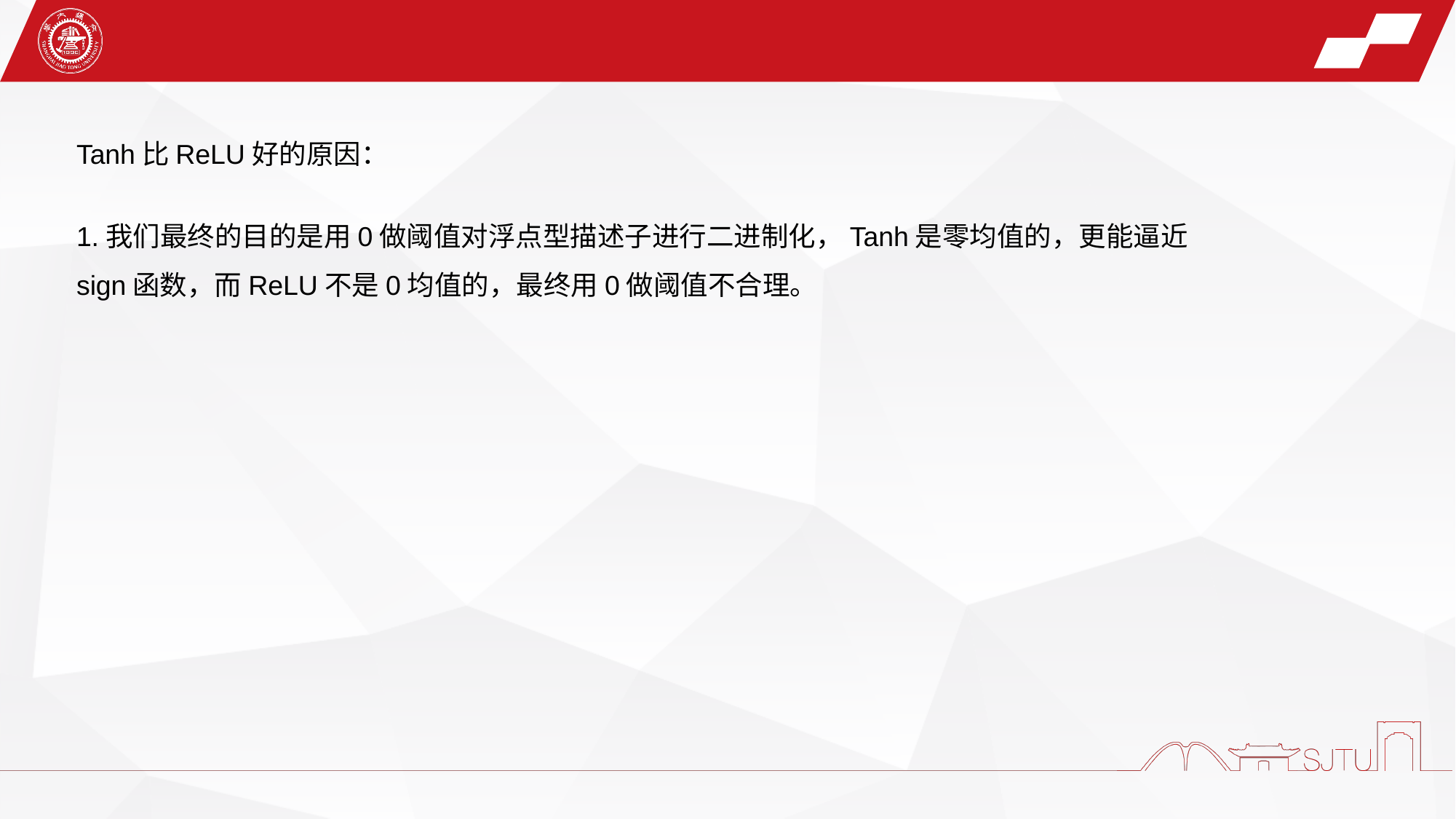

Tanh比ReLU好的原因：

1.我们最终的目的是用0做阈值对浮点型描述子进行二进制化，Tanh是零均值的，更能逼近sign函数，而ReLU不是0均值的，最终用0做阈值不合理。